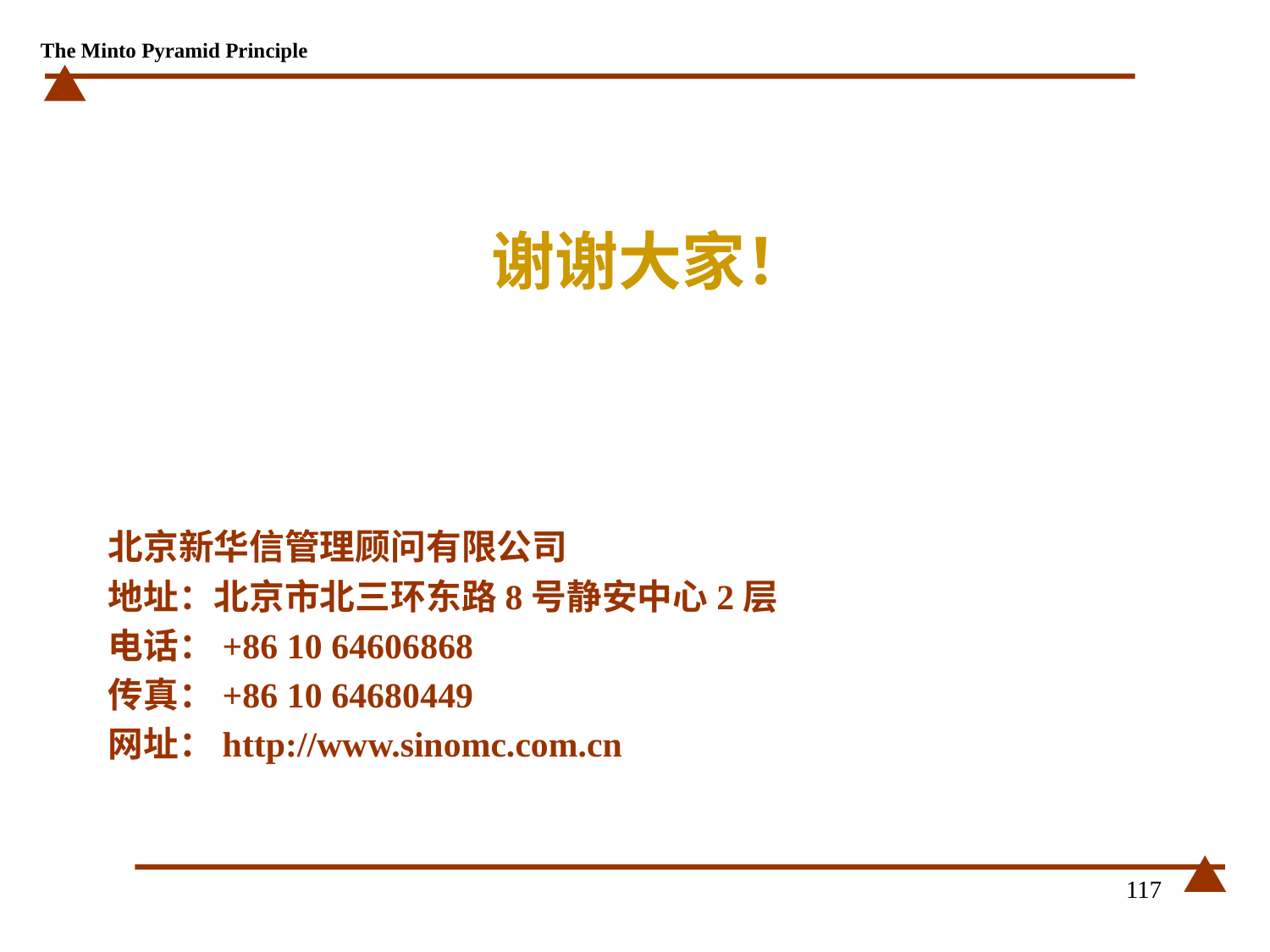

# 谢谢大家！
北京新华信管理顾问有限公司
地址：北京市北三环东路8号静安中心2层
电话：+86 10 64606868
传真：+86 10 64680449
网址：http://www.sinomc.com.cn
117